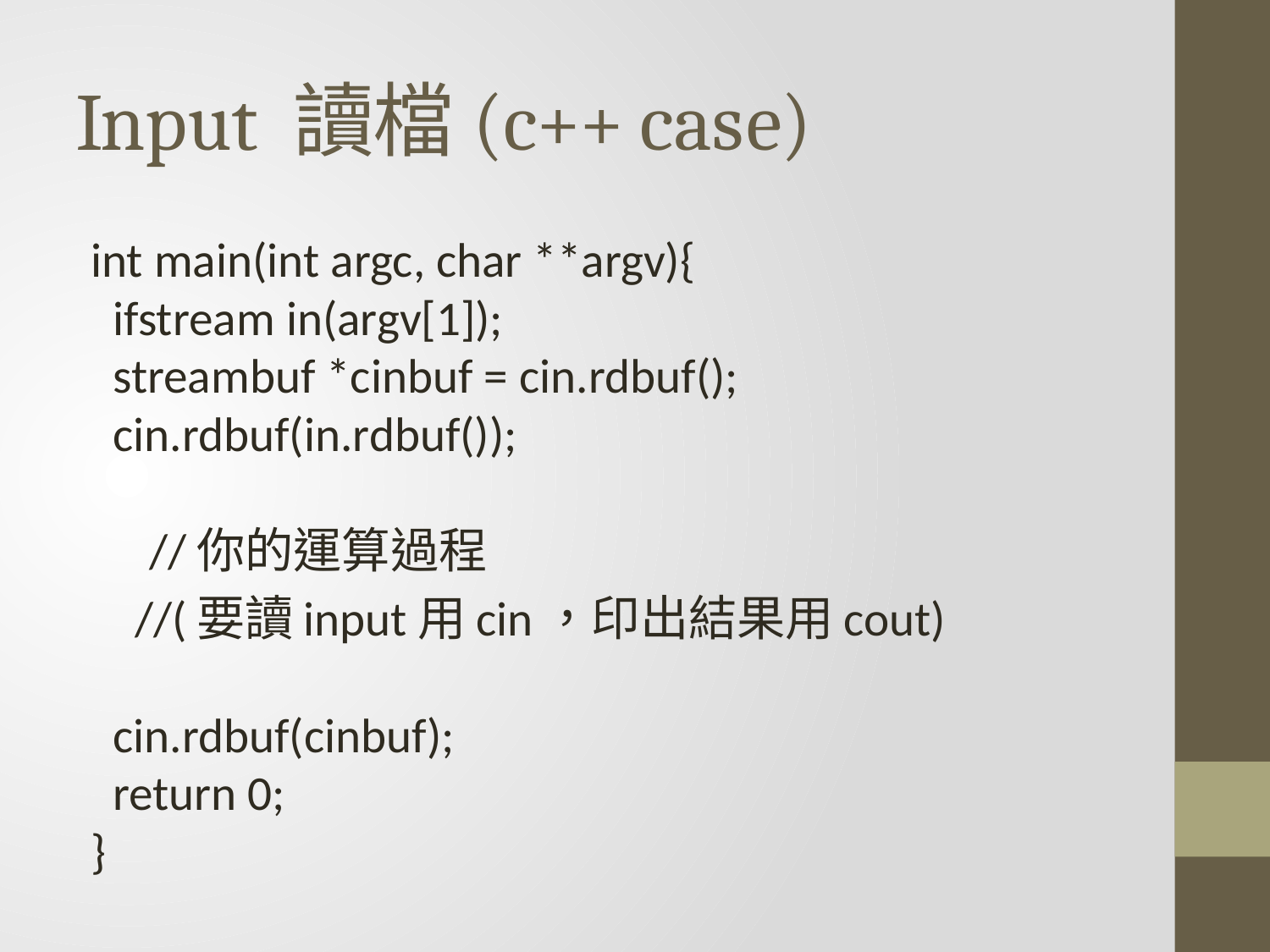

# Input 讀檔(c++ case)
int main(int argc, char **argv){
  ifstream in(argv[1]);
  streambuf *cinbuf = cin.rdbuf();
  cin.rdbuf(in.rdbuf());
　//你的運算過程
    //(要讀input用cin，印出結果用cout)
  cin.rdbuf(cinbuf); 
  return 0;
}